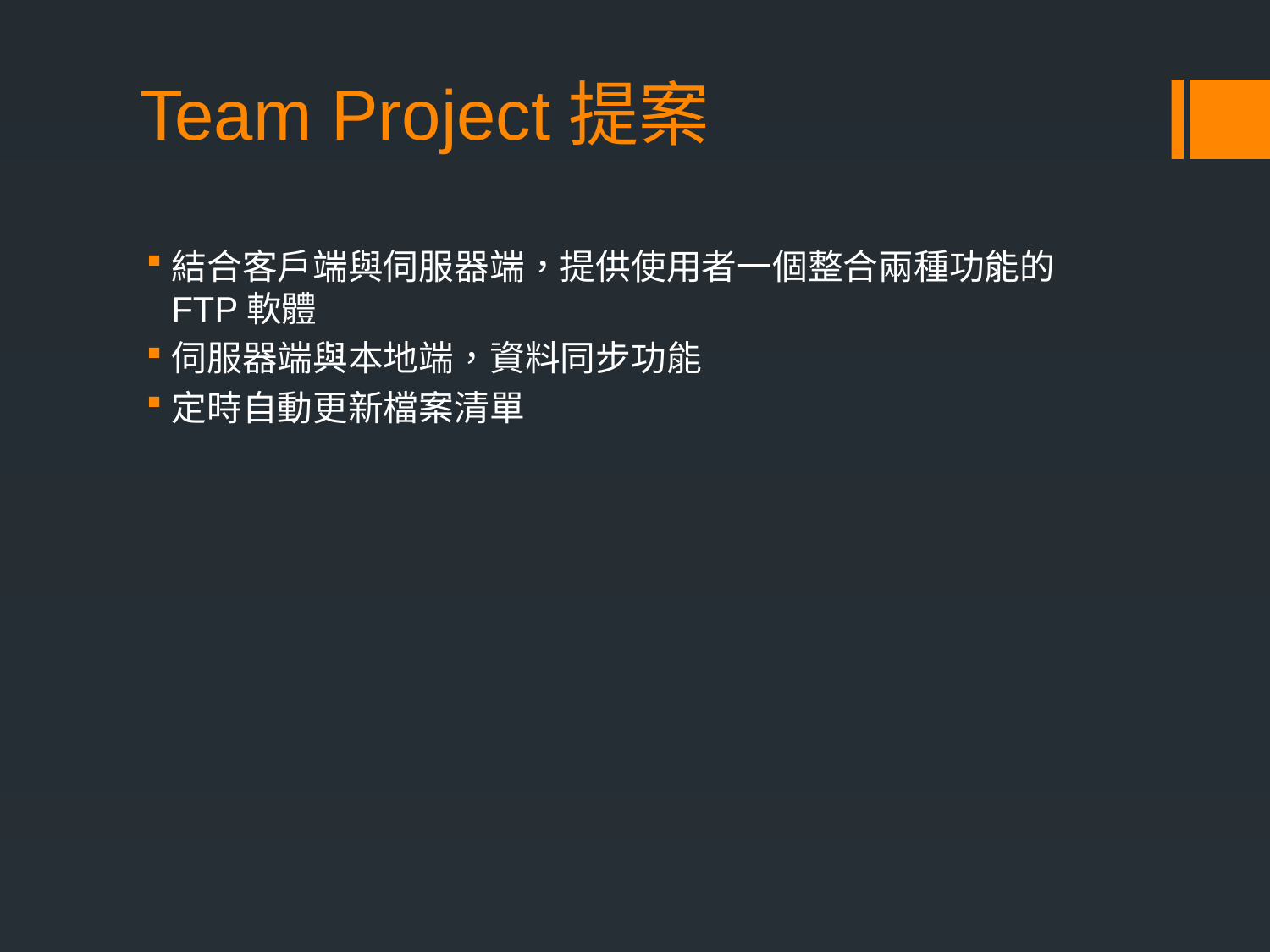

# Team Project提案
結合客戶端與伺服器端，提供使用者一個整合兩種功能的FTP軟體
伺服器端與本地端，資料同步功能
定時自動更新檔案清單